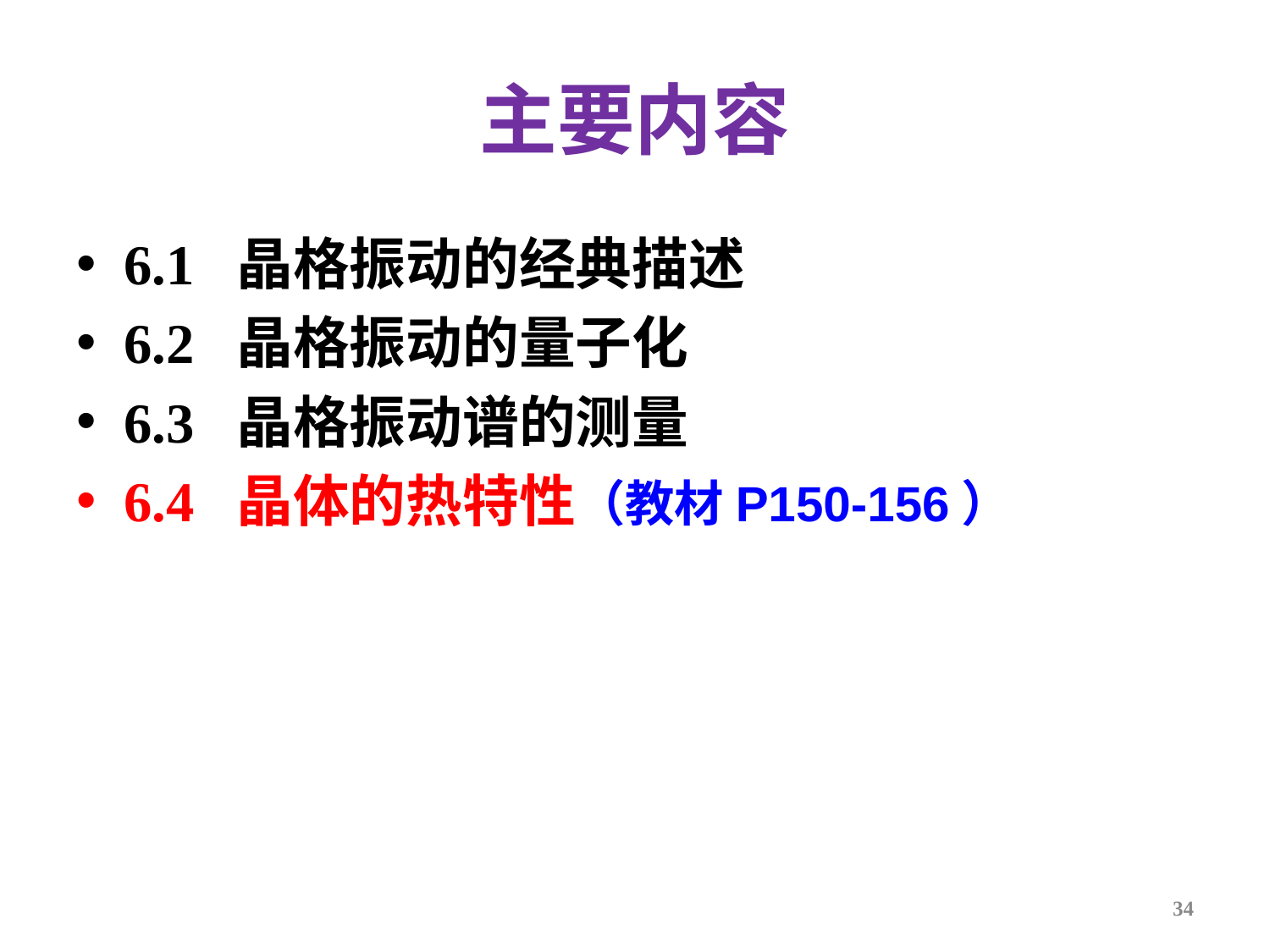

# 主要内容
6.1  晶格振动的经典描述
6.2  晶格振动的量子化
6.3  晶格振动谱的测量
6.4  晶体的热特性（教材P150-156）
34